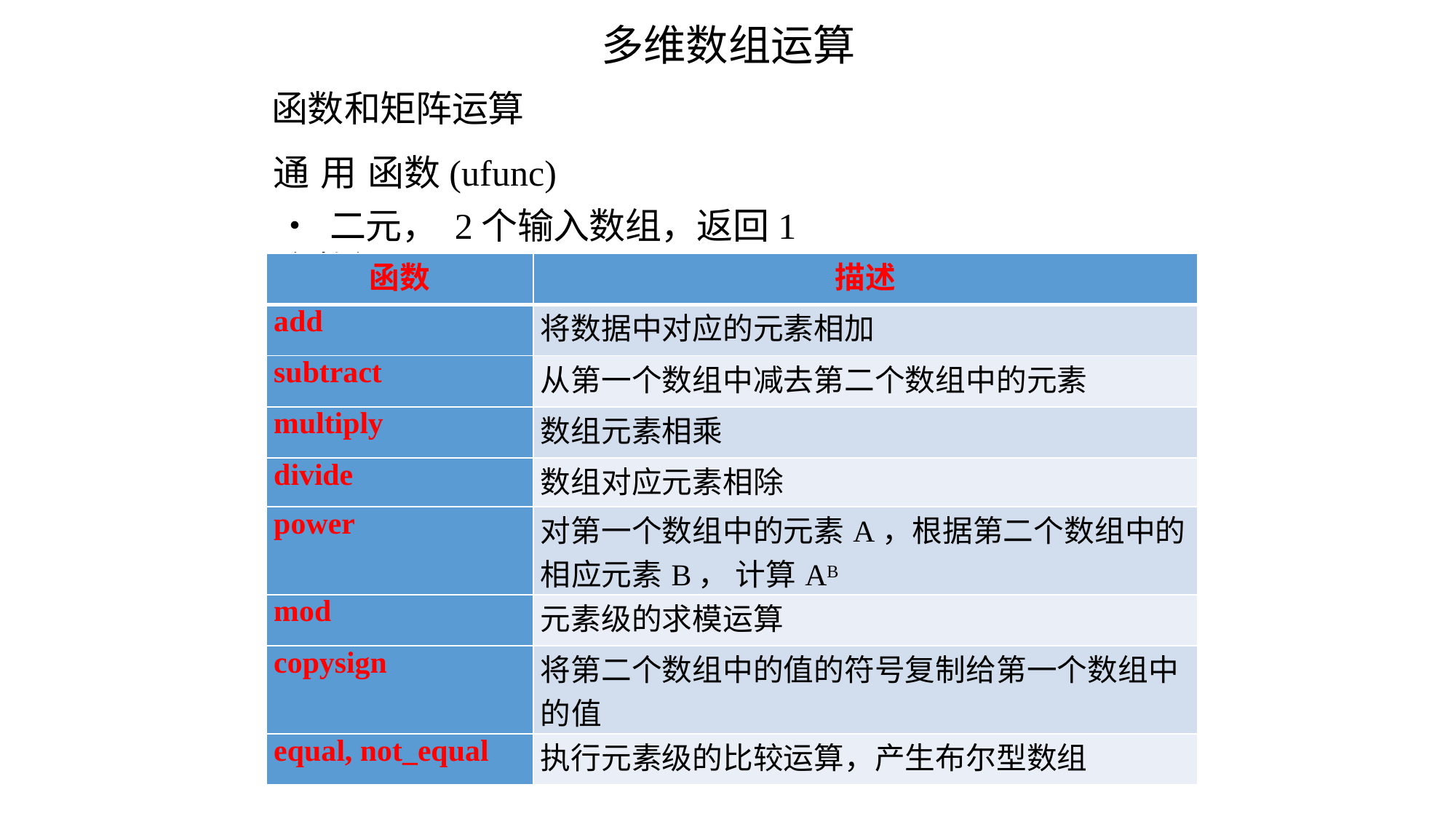

多维数组运算

函数和矩阵运算
通用函数(ufunc)
• 二元， 2个输入数组，返回1个数组
| 函数 | 描述 |
| --- | --- |
| add | 将数据中对应的元素相加 |
| subtract | 从第一个数组中减去第二个数组中的元素 |
| multiply | 数组元素相乘 |
| divide | 数组对应元素相除 |
| power | 对第一个数组中的元素A，根据第二个数组中的相应元素B， 计算AB |
| mod | 元素级的求模运算 |
| copysign | 将第二个数组中的值的符号复制给第一个数组中的值 |
| equal, not\_equal | 执行元素级的比较运算，产生布尔型数组 |